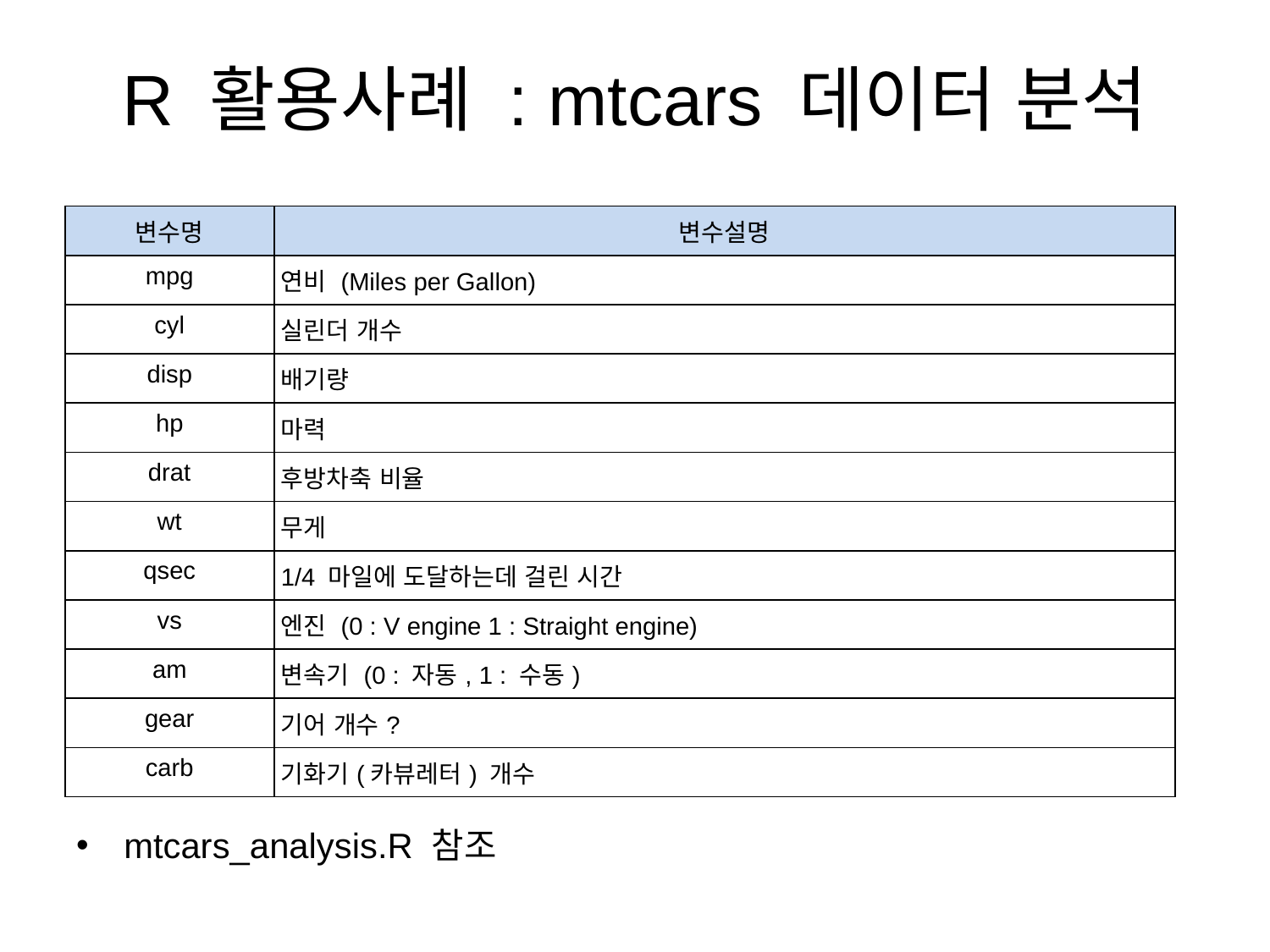

# R 활용사례 : mtcars 데이터 분석
| 변수명 | 변수설명 |
| --- | --- |
| mpg | 연비 (Miles per Gallon) |
| cyl | 실린더 개수 |
| disp | 배기량 |
| hp | 마력 |
| drat | 후방차축 비율 |
| wt | 무게 |
| qsec | 1/4 마일에 도달하는데 걸린 시간 |
| vs | 엔진 (0 : V engine 1 : Straight engine) |
| am | 변속기 (0 : 자동, 1 : 수동) |
| gear | 기어 개수? |
| carb | 기화기(카뷰레터) 개수 |
mtcars_analysis.R 참조